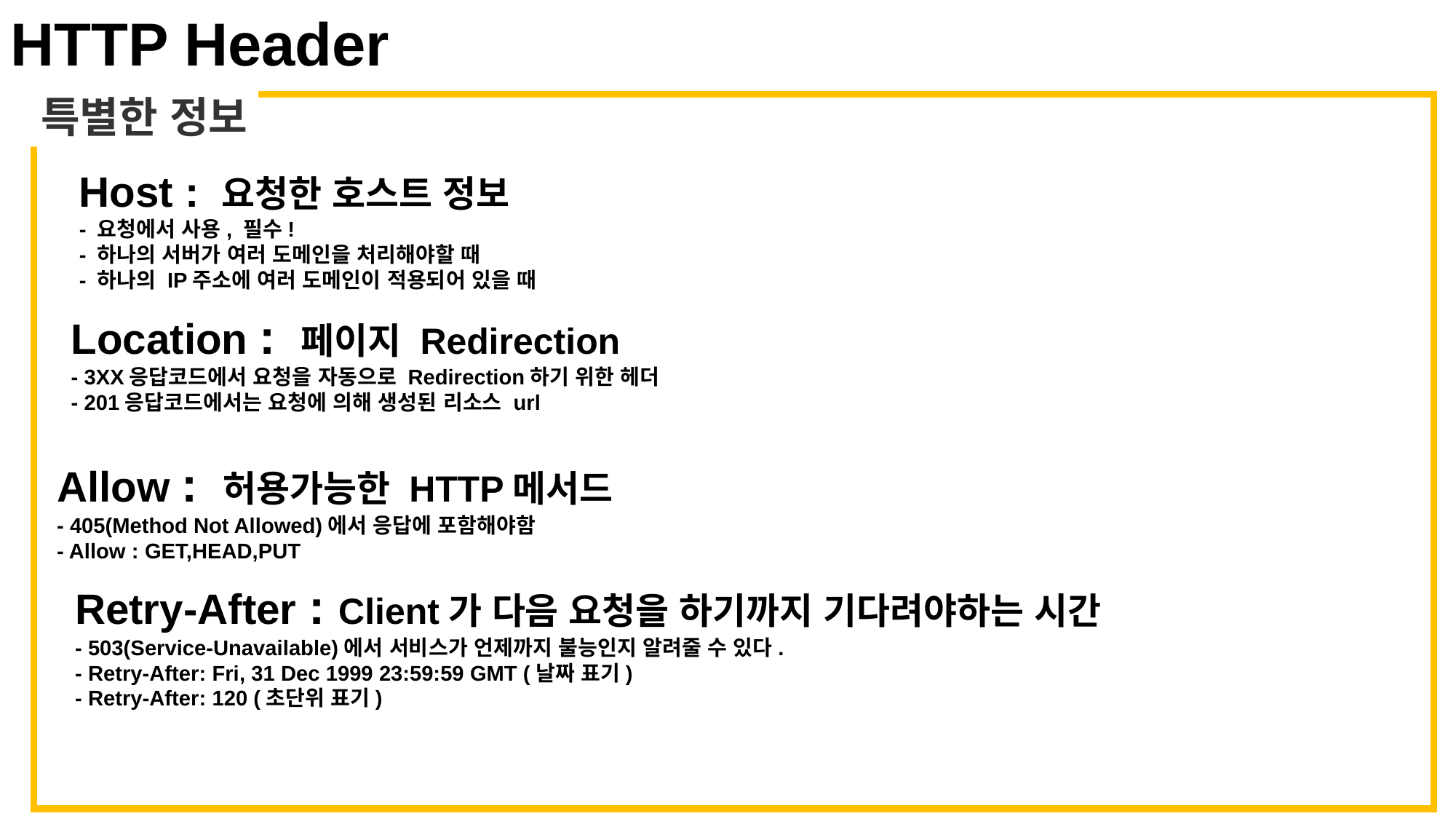

HTTP Header
특별한 정보

Host : 요청한 호스트 정보
- 요청에서 사용, 필수!
- 하나의 서버가 여러 도메인을 처리해야할 때
- 하나의 IP주소에 여러 도메인이 적용되어 있을 때
Location : 페이지 Redirection
- 3XX응답코드에서 요청을 자동으로 Redirection하기 위한 헤더
- 201응답코드에서는 요청에 의해 생성된 리소스 url
Allow : 허용가능한 HTTP메서드
- 405(Method Not Allowed)에서 응답에 포함해야함
- Allow : GET,HEAD,PUT
Retry-After : Client가 다음 요청을 하기까지 기다려야하는 시간
- 503(Service-Unavailable)에서 서비스가 언제까지 불능인지 알려줄 수 있다.
- Retry-After: Fri, 31 Dec 1999 23:59:59 GMT (날짜 표기)
- Retry-After: 120 (초단위 표기)